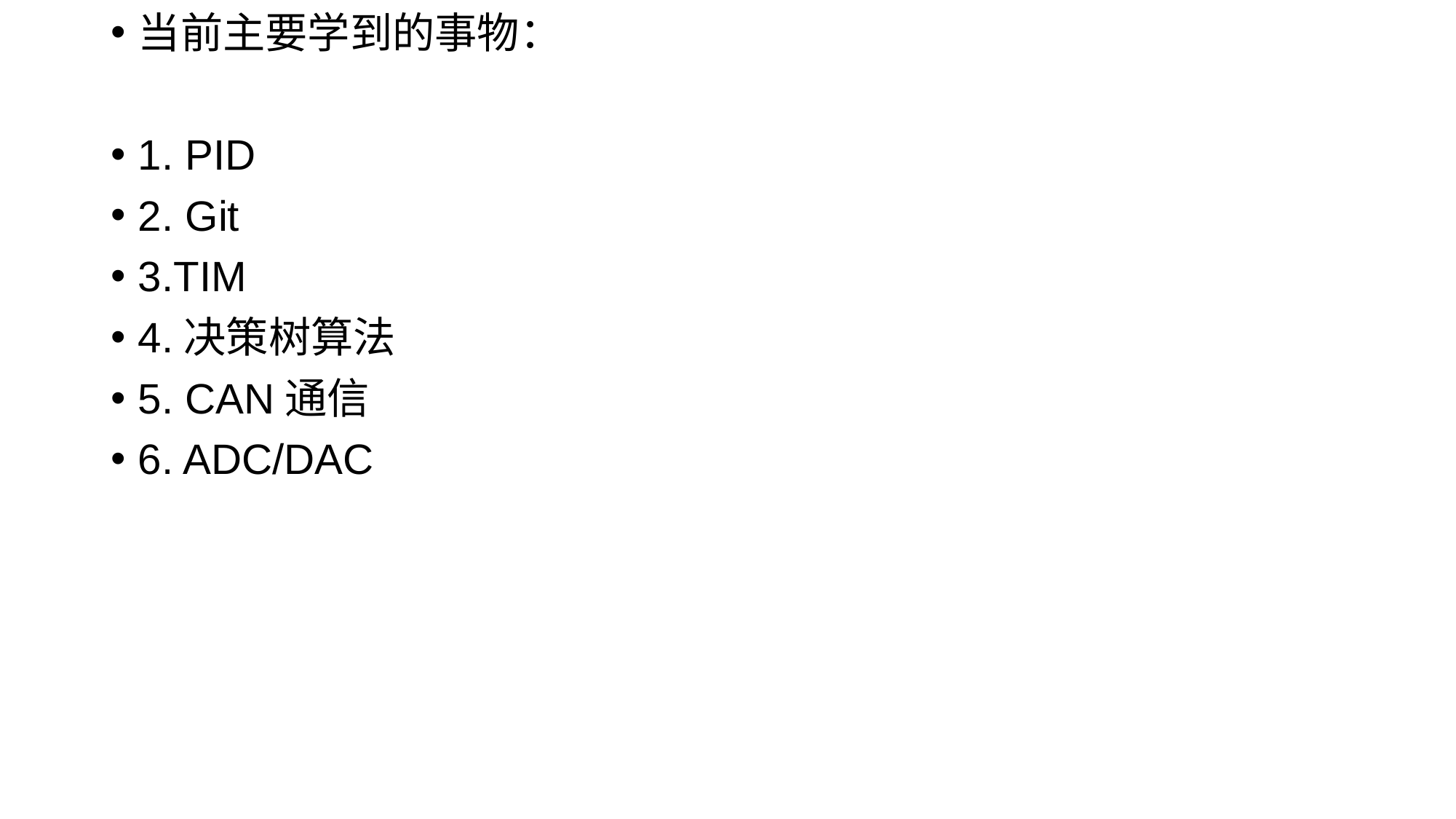

当前主要学到的事物：

1. PID
2. Git
3.TIM
4.决策树算法
5. CAN通信
6. ADC/DAC